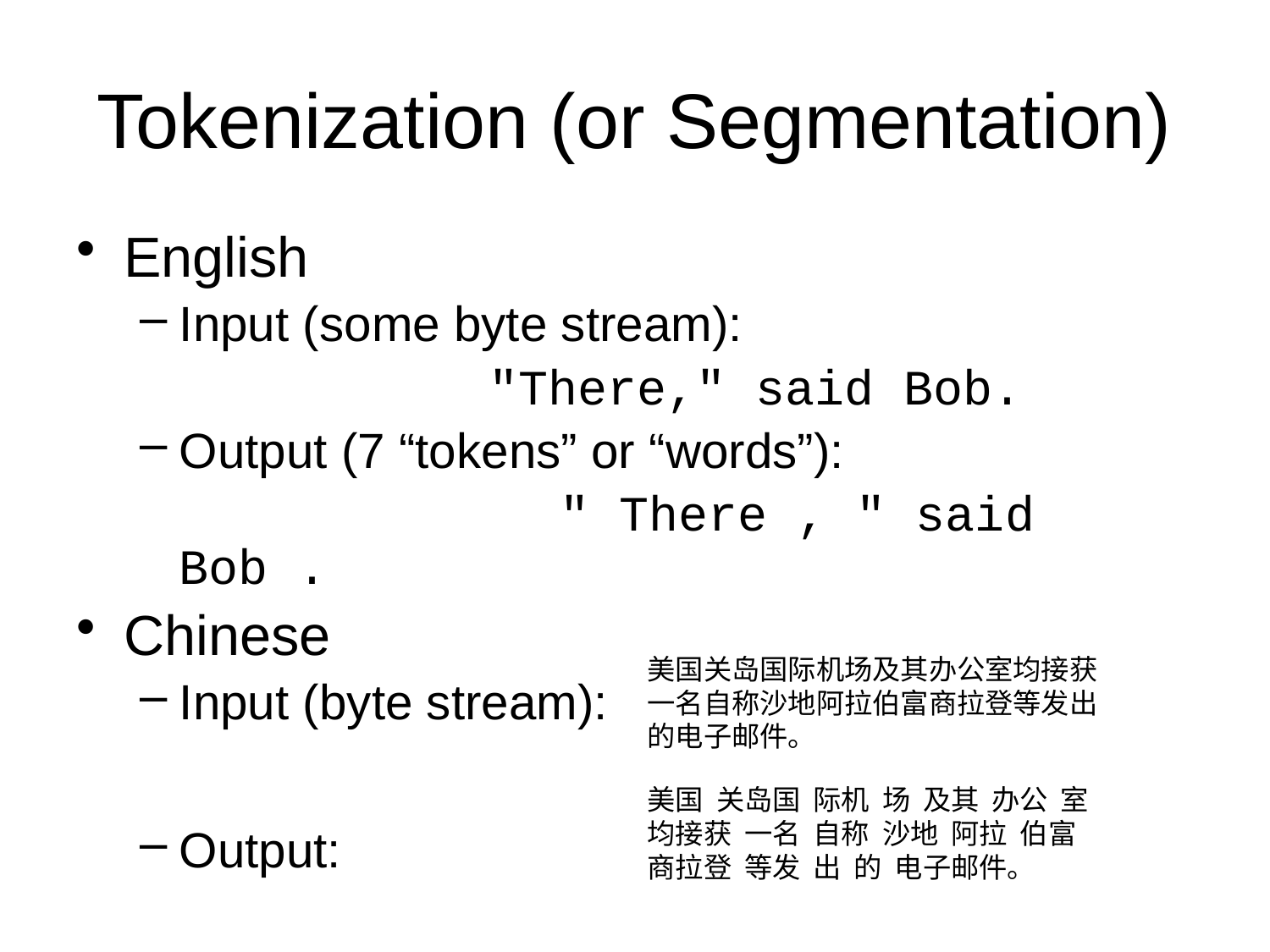

# Tokenization (or Segmentation)
English
Input (some byte stream):
			"There," said Bob.
Output (7 “tokens” or “words”):
  			" There , " said Bob .
Chinese
Input (byte stream):

Output:

美国关岛国际机场及其办公室均接获一名自称沙地阿拉伯富商拉登等发出的电子邮件。
美国  关岛国  际机  场  及其  办公  室均接获  一名  自称  沙地  阿拉  伯富  商拉登  等发  出  的  电子邮件。